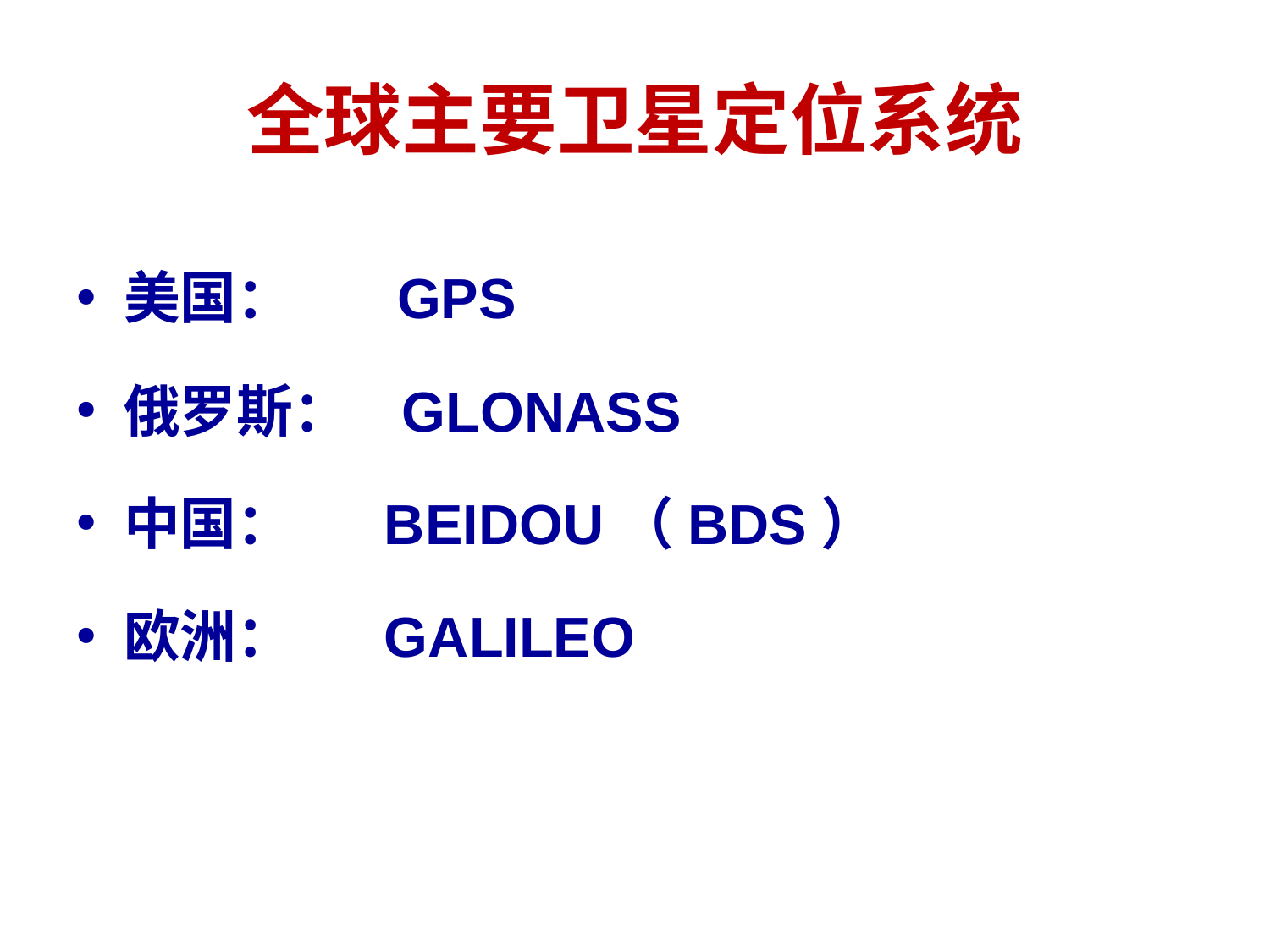

# 全球主要卫星定位系统
美国：       GPS
俄罗斯：   GLONASS
中国：      BEIDOU（BDS）
欧洲：      GALILEO